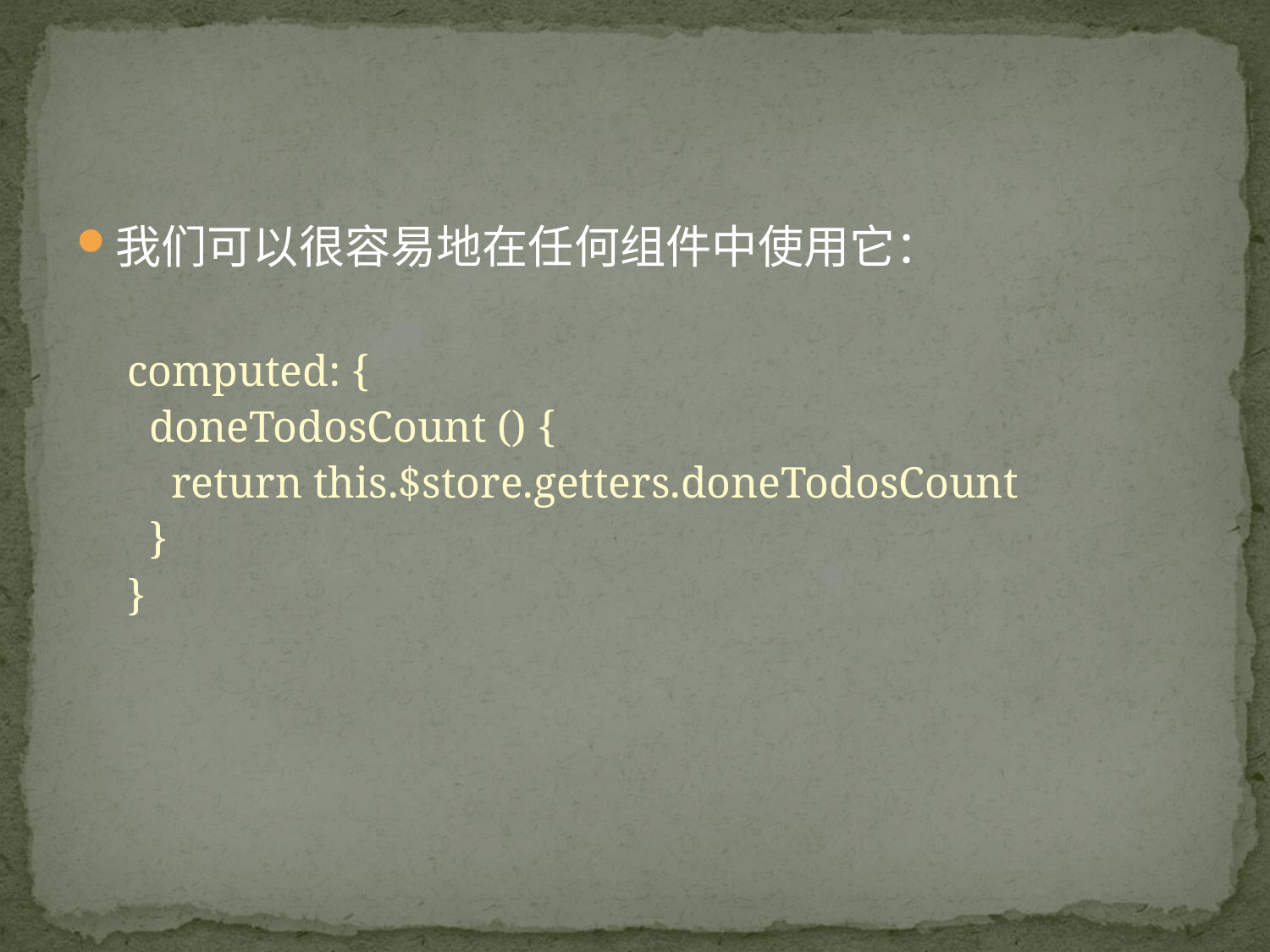

#
我们可以很容易地在任何组件中使用它：

computed: {
  doneTodosCount () {
    return this.$store.getters.doneTodosCount
  }
}